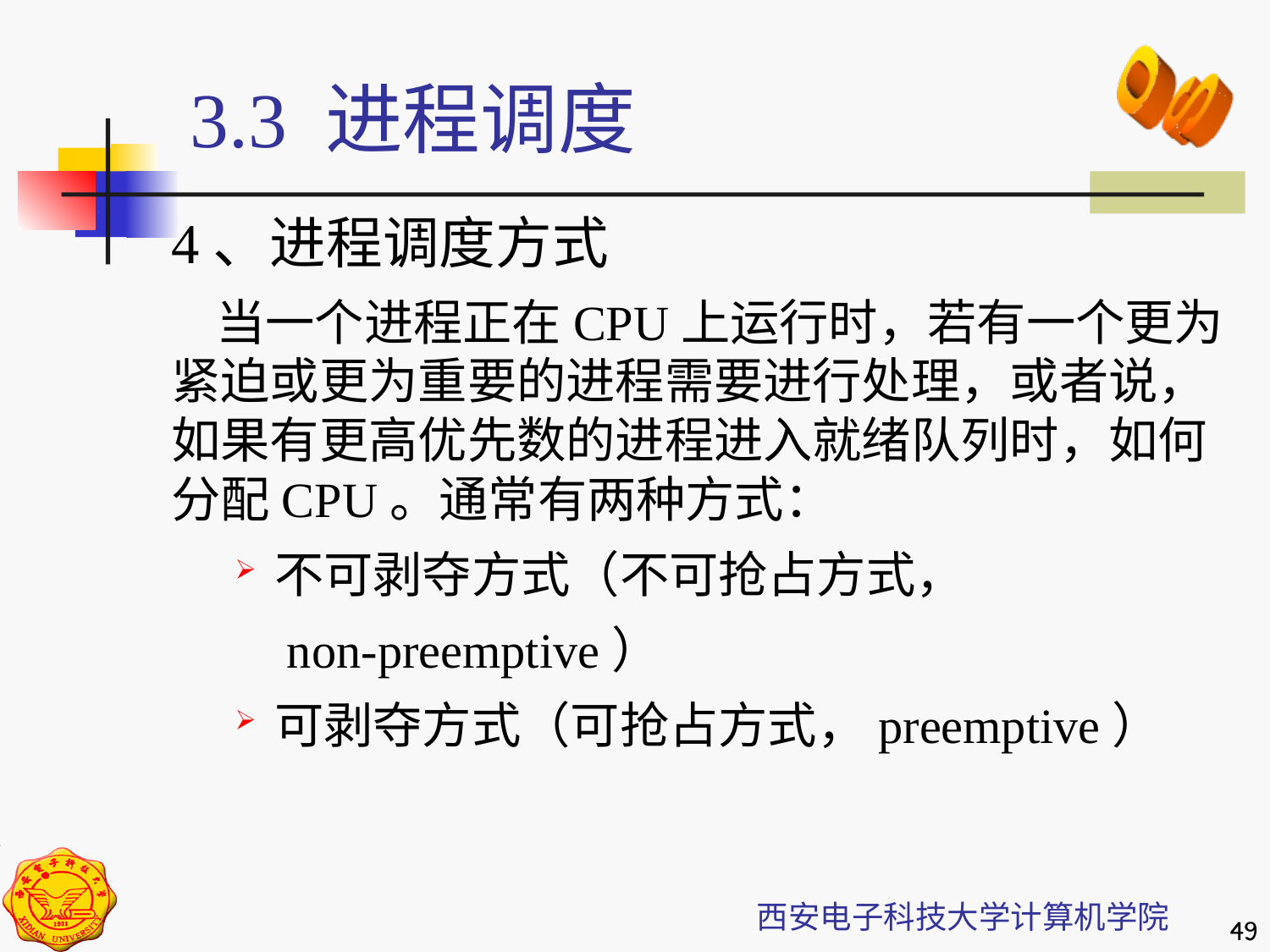

3.3 进程调度
4、进程调度方式
   当一个进程正在CPU上运行时，若有一个更为紧迫或更为重要的进程需要进行处理，或者说，如果有更高优先数的进程进入就绪队列时，如何分配CPU。通常有两种方式：
不可剥夺方式（不可抢占方式，
	 non-preemptive）
可剥夺方式（可抢占方式，preemptive）
49